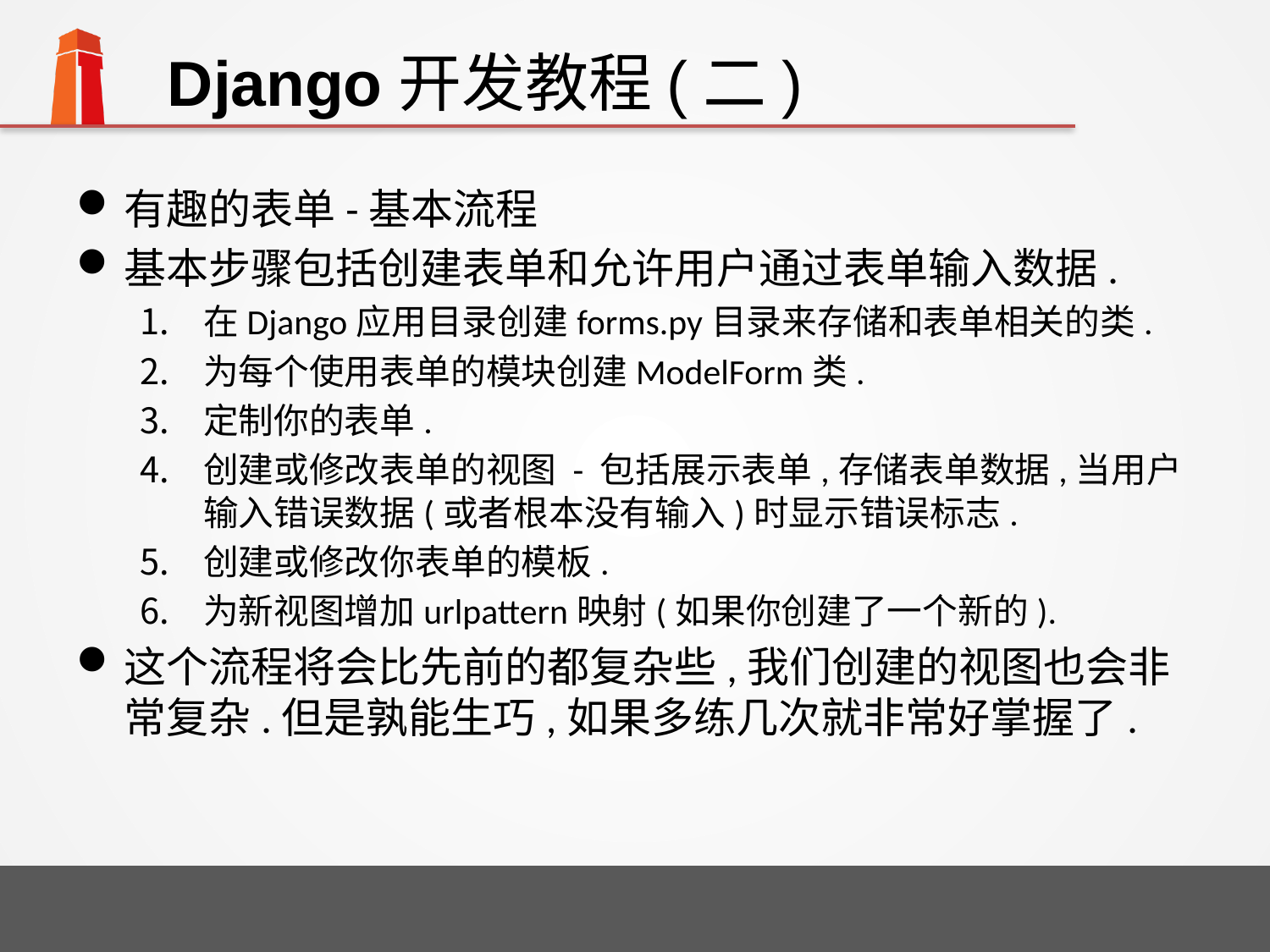

# Django开发教程(二)
有趣的表单-基本流程
基本步骤包括创建表单和允许用户通过表单输入数据.
在Django应用目录创建forms.py目录来存储和表单相关的类.
为每个使用表单的模块创建ModelForm类.
定制你的表单.
创建或修改表单的视图 - 包括展示表单,存储表单数据,当用户输入错误数据(或者根本没有输入)时显示错误标志.
创建或修改你表单的模板.
为新视图增加urlpattern映射(如果你创建了一个新的).
这个流程将会比先前的都复杂些,我们创建的视图也会非常复杂.但是孰能生巧,如果多练几次就非常好掌握了.